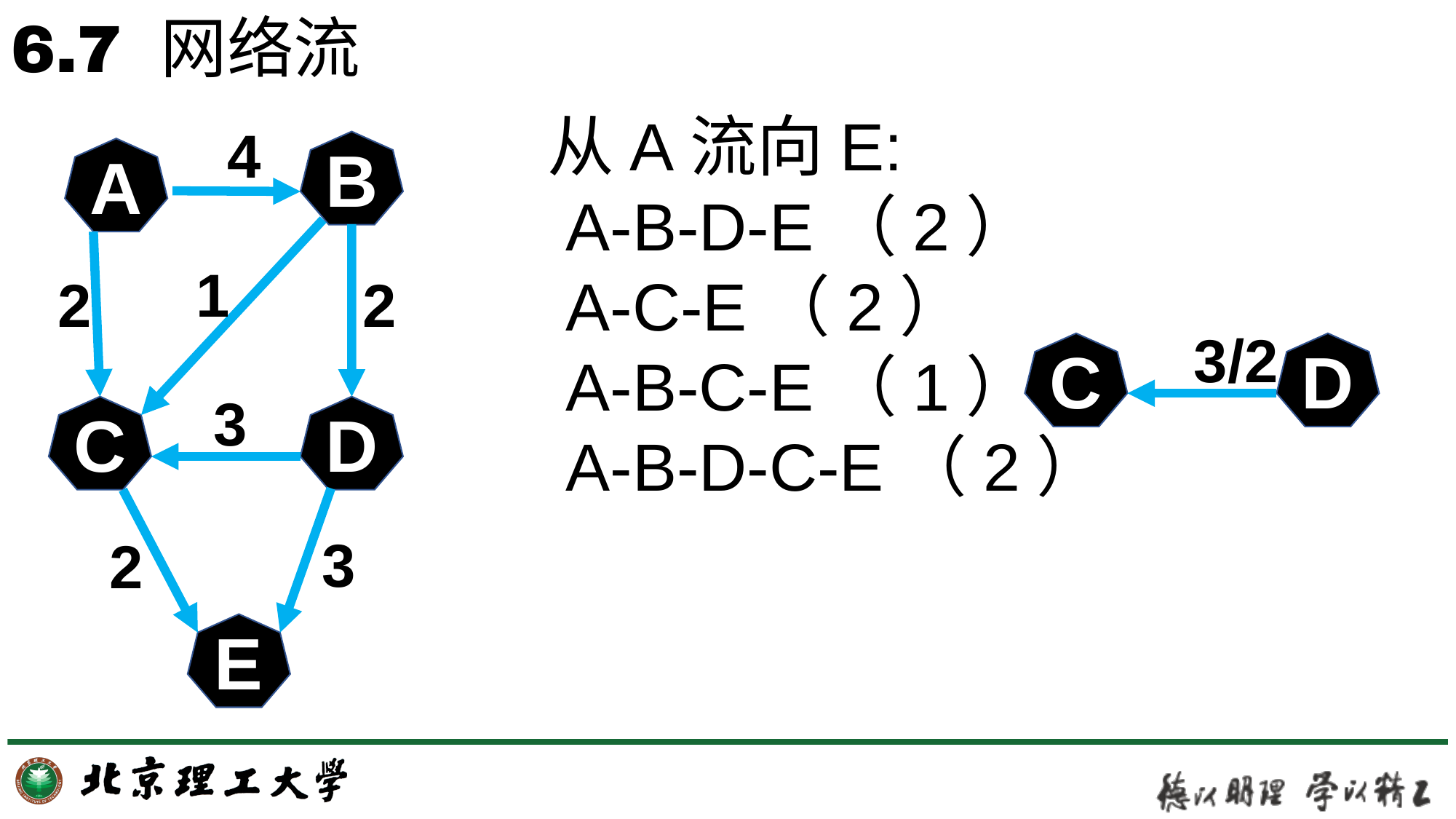

6.7 网络流
从A流向E:
 A-B-D-E（2）
 A-C-E（2）
 A-B-C-E（1）
 A-B-D-C-E（2）
4
B
A
1
2
2
3/2
C
D
3
C
D
3
2
E